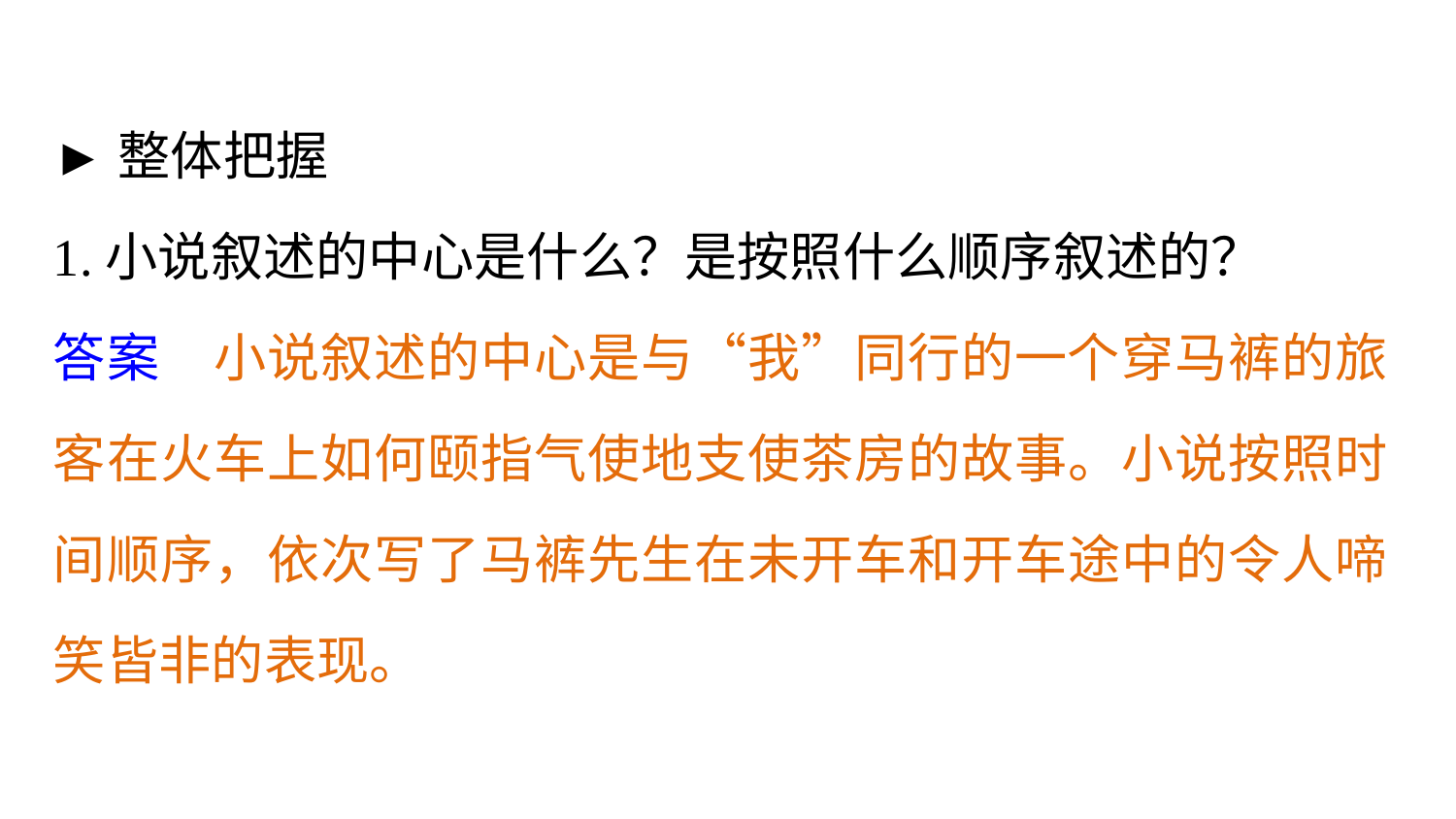

►整体把握
1.小说叙述的中心是什么？是按照什么顺序叙述的？
答案　小说叙述的中心是与“我”同行的一个穿马裤的旅客在火车上如何颐指气使地支使茶房的故事。小说按照时间顺序，依次写了马裤先生在未开车和开车途中的令人啼笑皆非的表现。